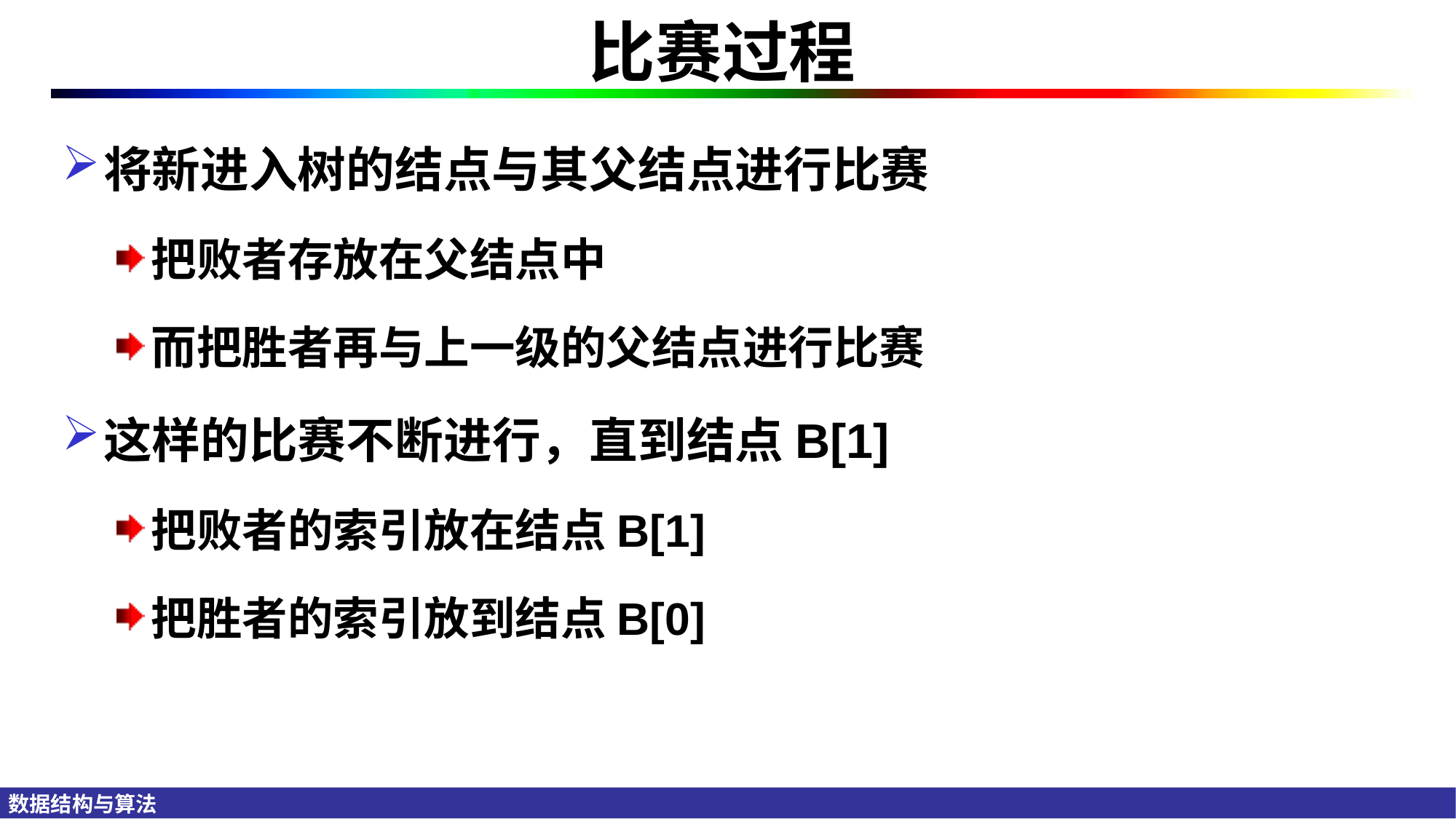

# 比赛过程
将新进入树的结点与其父结点进行比赛
把败者存放在父结点中
而把胜者再与上一级的父结点进行比赛
这样的比赛不断进行，直到结点B[1]
把败者的索引放在结点B[1]
把胜者的索引放到结点B[0]